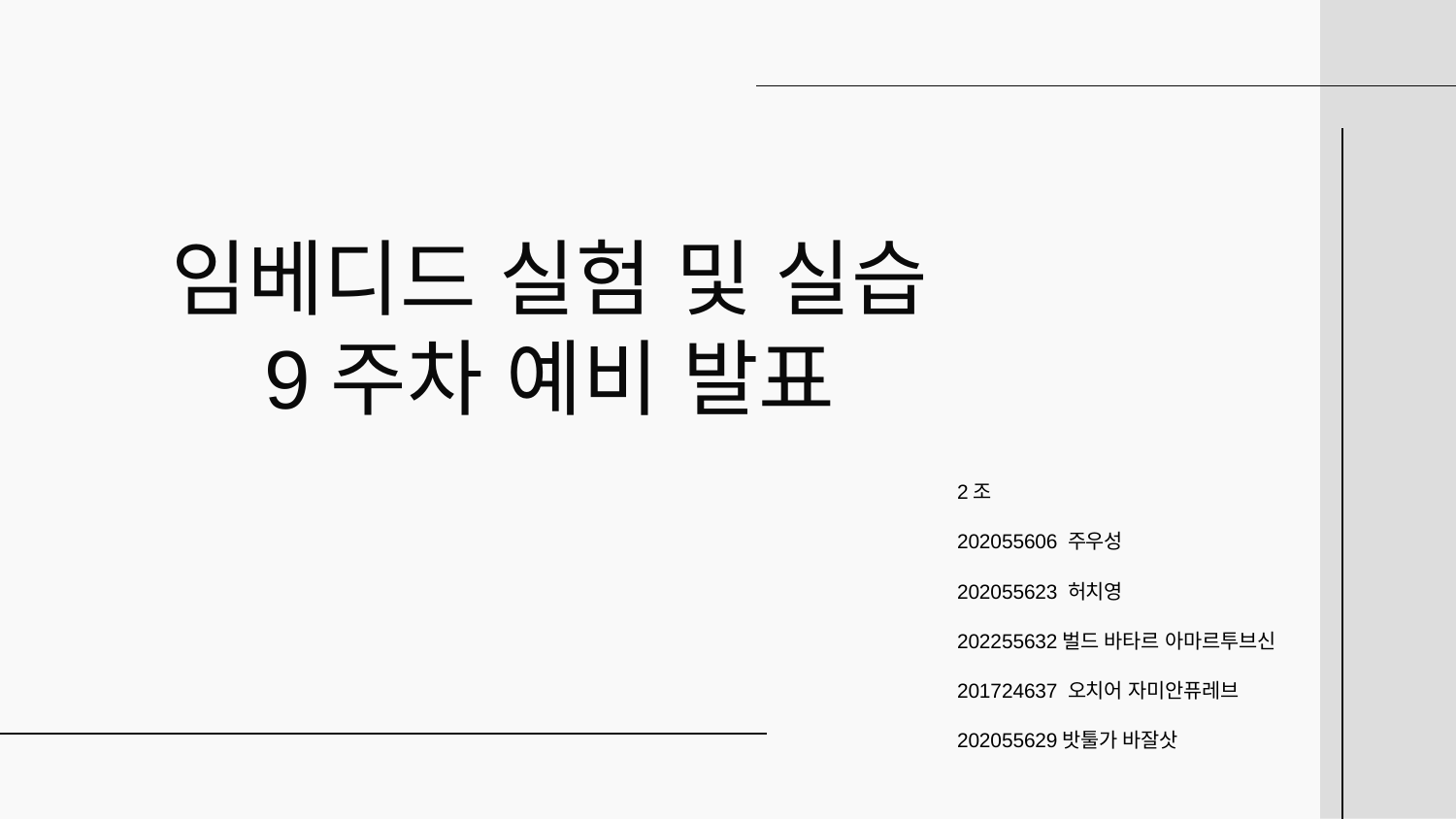

# 임베디드 실험 및 실습 9주차 예비 발표
| 2조 202055606 주우성 202055623 허치영 202255632벌드 바타르 아마르투브신 201724637 오치어 자미안퓨레브 202055629밧툴가 바잘삿 |
| --- |